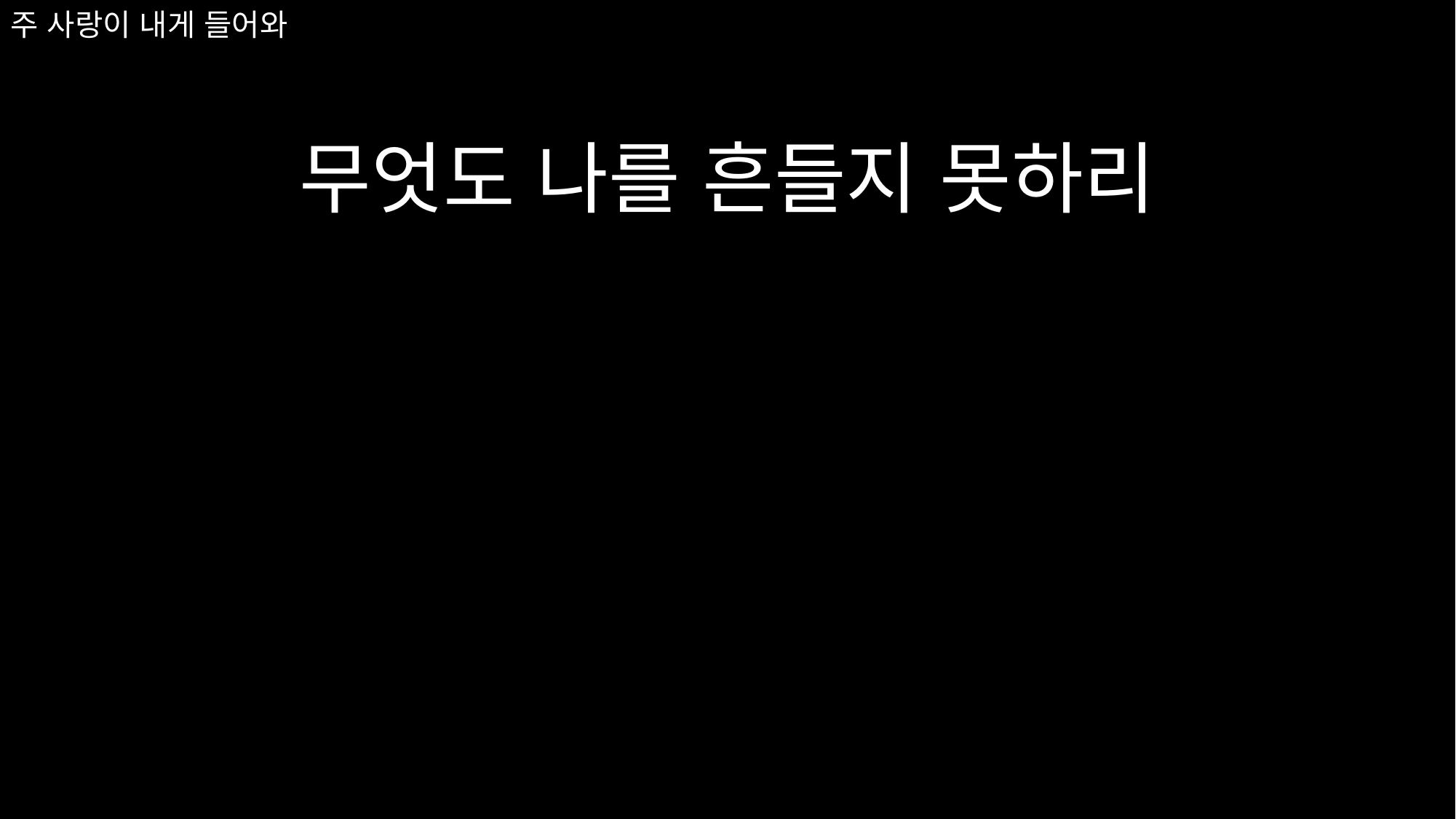

# 주 사랑이 내게 들어와
무엇도 나를 흔들지 못하리